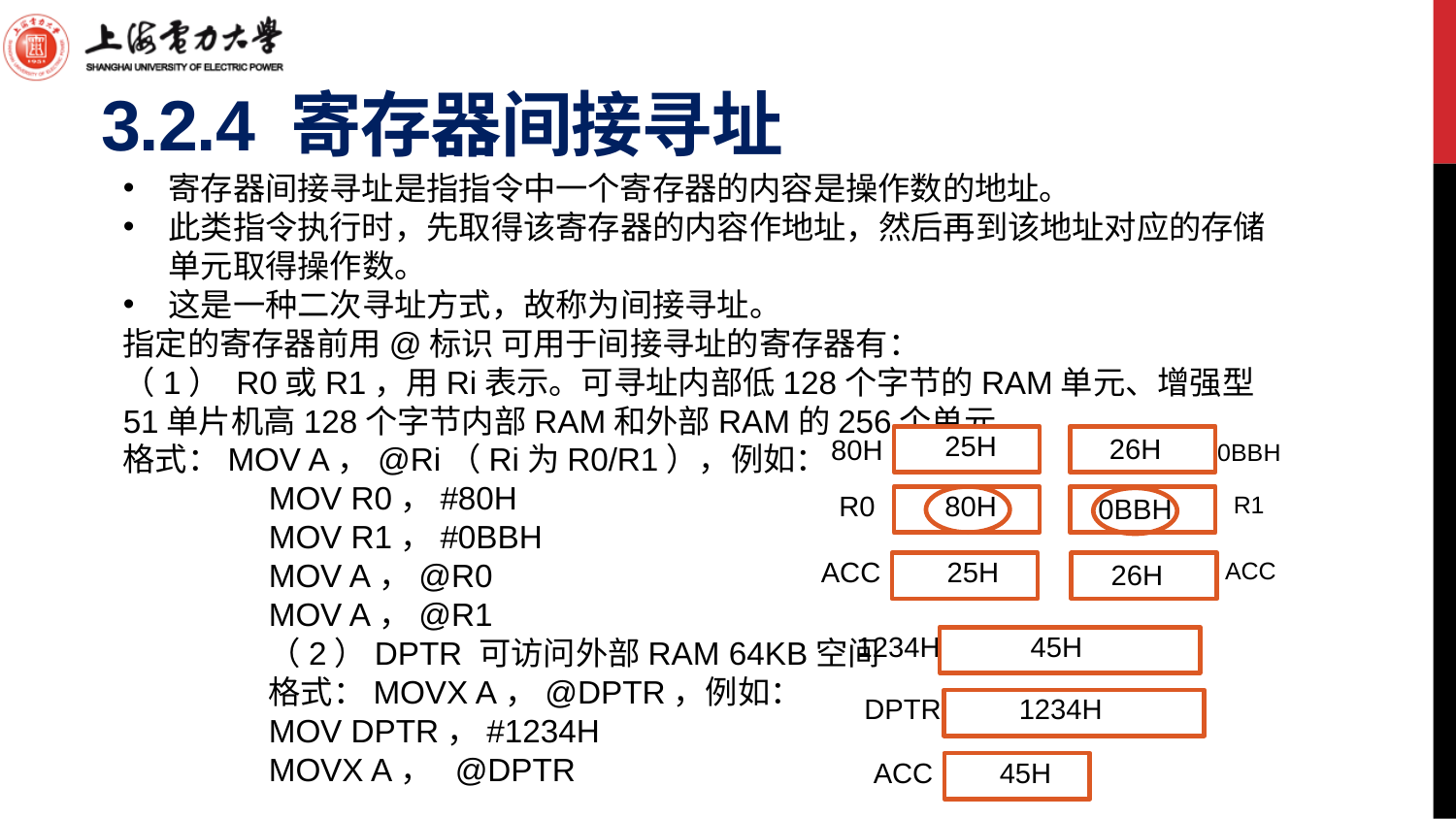

# 3.2.4 寄存器间接寻址
寄存器间接寻址是指指令中一个寄存器的内容是操作数的地址。
此类指令执行时，先取得该寄存器的内容作地址，然后再到该地址对应的存储单元取得操作数。
这是一种二次寻址方式，故称为间接寻址。
指定的寄存器前用@标识 可用于间接寻址的寄存器有：
（1） R0或R1，用Ri表示。可寻址内部低128个字节的RAM单元、增强型51单片机高128个字节内部RAM和外部RAM的256个单元。
格式：MOV A，@Ri（Ri为R0/R1），例如：
MOV R0，#80H
MOV R1，#0BBH
MOV A，@R0
MOV A，@R1
（2）DPTR 可访问外部RAM 64KB空间
格式：MOVX A，@DPTR，例如：
MOV DPTR，#1234H
MOVX A，  @DPTR
25H
26H
80H

0BBH

R0
80H
R1
0BBH

ACC
25H
ACC
26H

1234H
45H

DPTR
1234H

ACC
45H